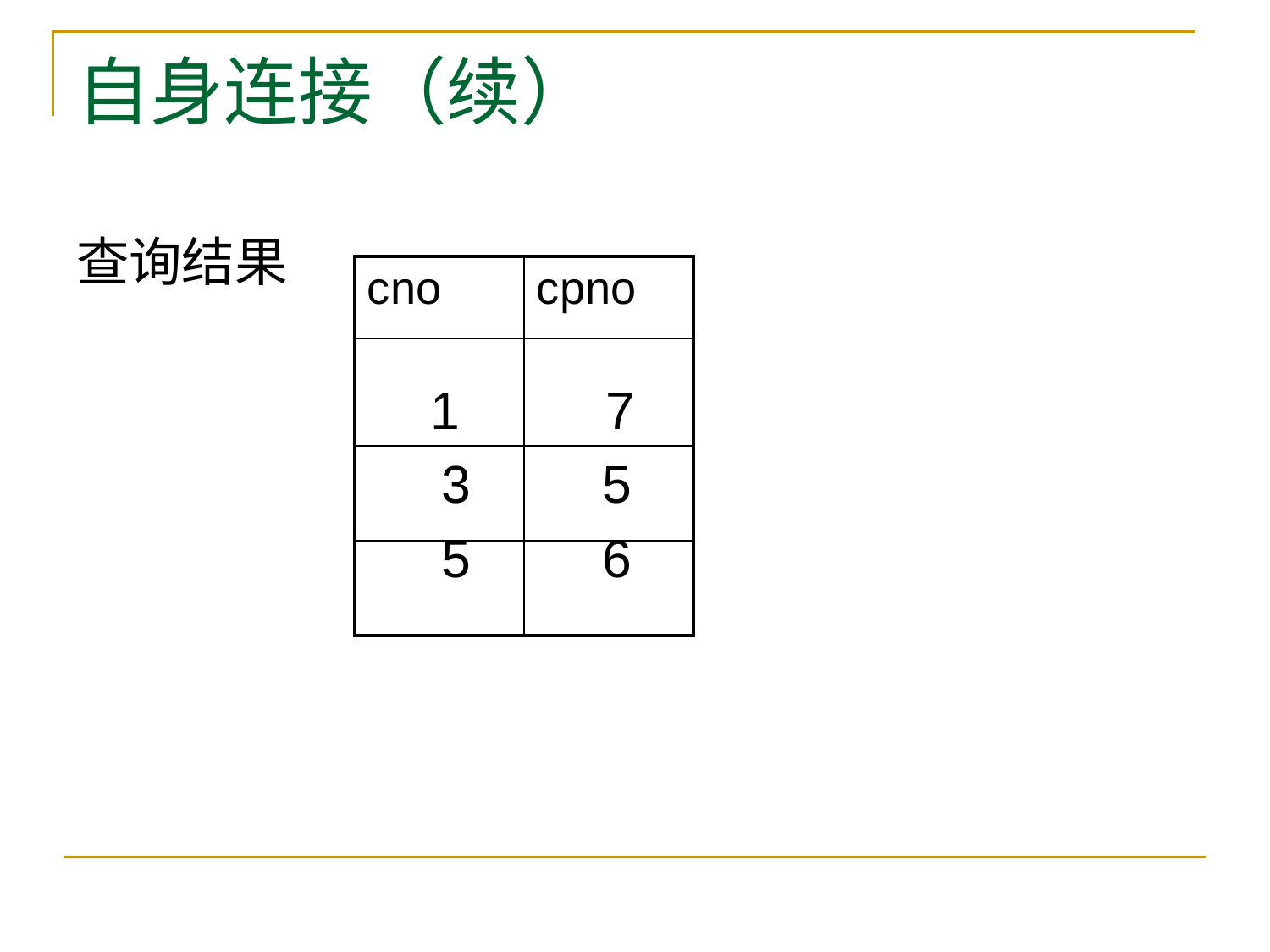

# 自身连接（续）
查询结果

  	                     1          7
                         3         5
                         5         6

| cno | cpno |
| --- | --- |
|  |  |
|  |  |
|  |  |